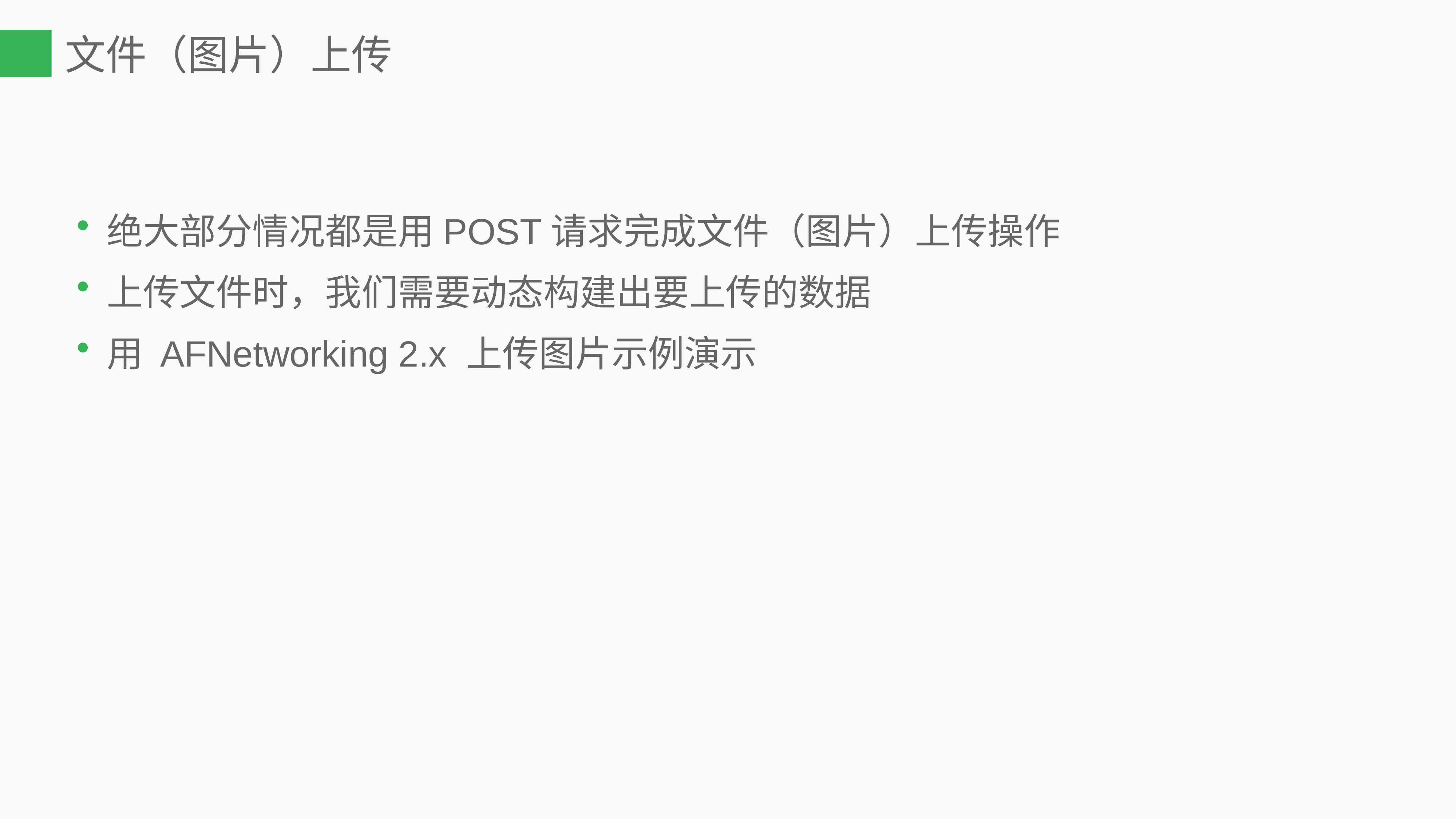

文件（图片）上传

绝大部分情况都是用POST请求完成文件（图片）上传操作
上传文件时，我们需要动态构建出要上传的数据
用 AFNetworking 2.x 上传图片示例演示